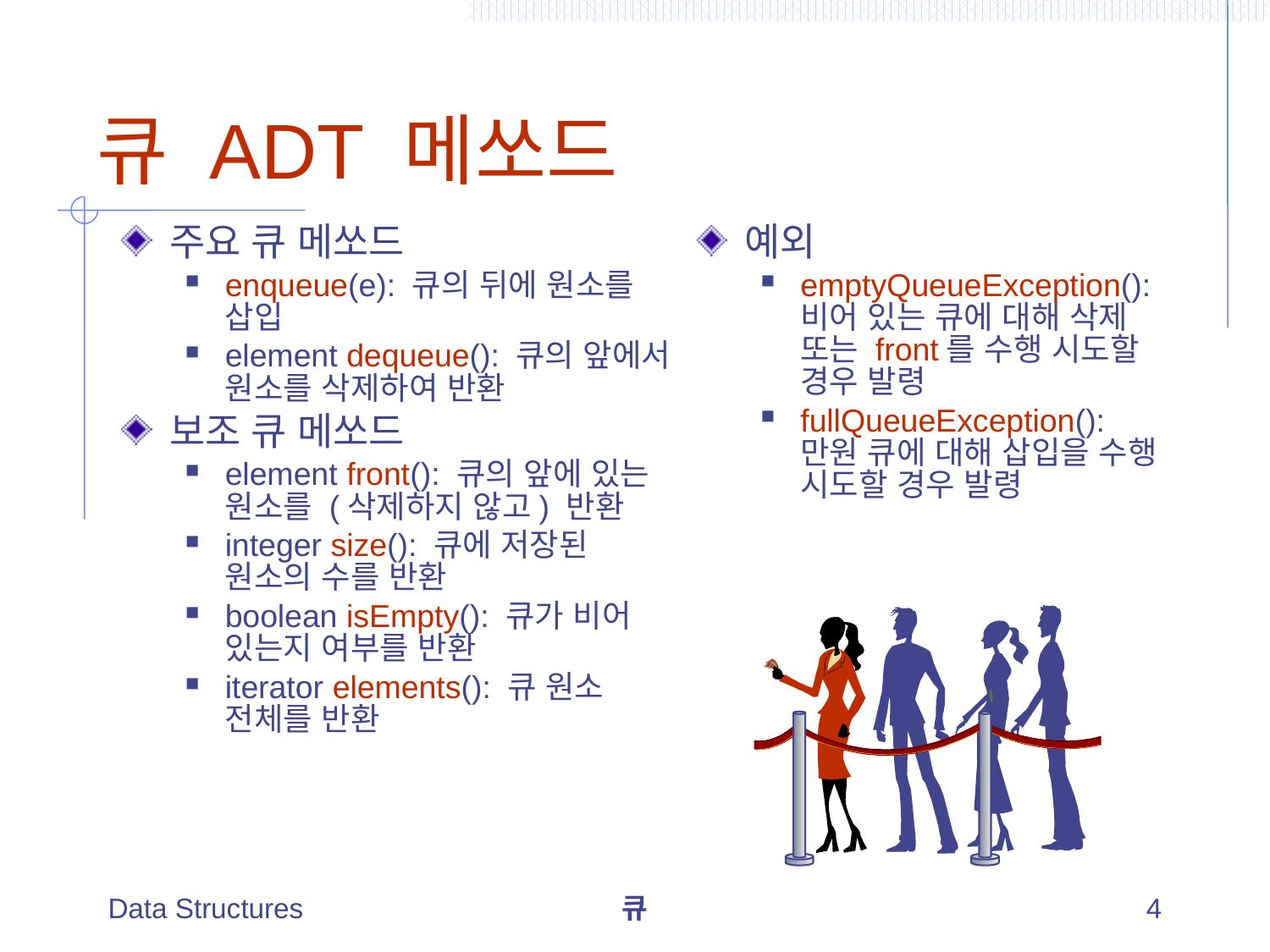

# 큐 ADT 메쏘드
주요 큐 메쏘드
enqueue(e): 큐의 뒤에 원소를 삽입
element dequeue(): 큐의 앞에서 원소를 삭제하여 반환
보조 큐 메쏘드
element front(): 큐의 앞에 있는 원소를 (삭제하지 않고) 반환
integer size(): 큐에 저장된 원소의 수를 반환
boolean isEmpty(): 큐가 비어 있는지 여부를 반환
iterator elements(): 큐 원소 전체를 반환
예외
emptyQueueException(): 비어 있는 큐에 대해 삭제 또는 front를 수행 시도할 경우 발령
fullQueueException(): 만원 큐에 대해 삽입을 수행 시도할 경우 발령

Data Structures
큐
4